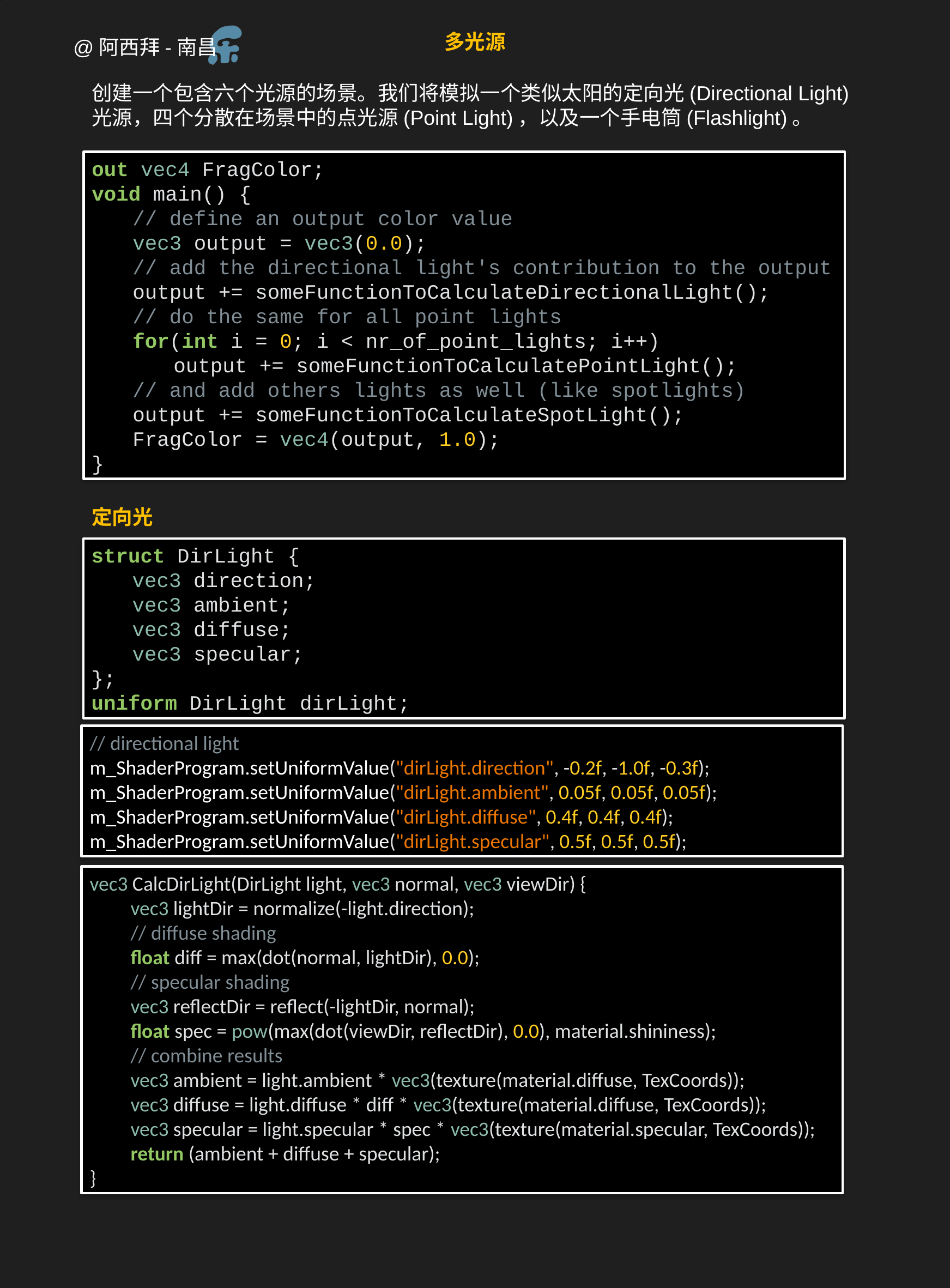

多光源
创建一个包含六个光源的场景。我们将模拟一个类似太阳的定向光(Directional Light)光源，四个分散在场景中的点光源(Point Light)，以及一个手电筒(Flashlight)。
out vec4 FragColor;
void main() {
// define an output color value
vec3 output = vec3(0.0);
// add the directional light's contribution to the output
output += someFunctionToCalculateDirectionalLight();
// do the same for all point lights
for(int i = 0; i < nr_of_point_lights; i++)
output += someFunctionToCalculatePointLight();
// and add others lights as well (like spotlights)
output += someFunctionToCalculateSpotLight();
FragColor = vec4(output, 1.0);
}
定向光
struct DirLight {
vec3 direction;
vec3 ambient;
vec3 diffuse;
vec3 specular;
};
uniform DirLight dirLight;
// directional light
m_ShaderProgram.setUniformValue("dirLight.direction", -0.2f, -1.0f, -0.3f);
m_ShaderProgram.setUniformValue("dirLight.ambient", 0.05f, 0.05f, 0.05f);
m_ShaderProgram.setUniformValue("dirLight.diffuse", 0.4f, 0.4f, 0.4f);
m_ShaderProgram.setUniformValue("dirLight.specular", 0.5f, 0.5f, 0.5f);
vec3 CalcDirLight(DirLight light, vec3 normal, vec3 viewDir) {
vec3 lightDir = normalize(-light.direction);
// diffuse shading
float diff = max(dot(normal, lightDir), 0.0);
// specular shading
vec3 reflectDir = reflect(-lightDir, normal);
float spec = pow(max(dot(viewDir, reflectDir), 0.0), material.shininess);
// combine results
vec3 ambient = light.ambient * vec3(texture(material.diffuse, TexCoords));
vec3 diffuse = light.diffuse * diff * vec3(texture(material.diffuse, TexCoords));
vec3 specular = light.specular * spec * vec3(texture(material.specular, TexCoords));
return (ambient + diffuse + specular);
}